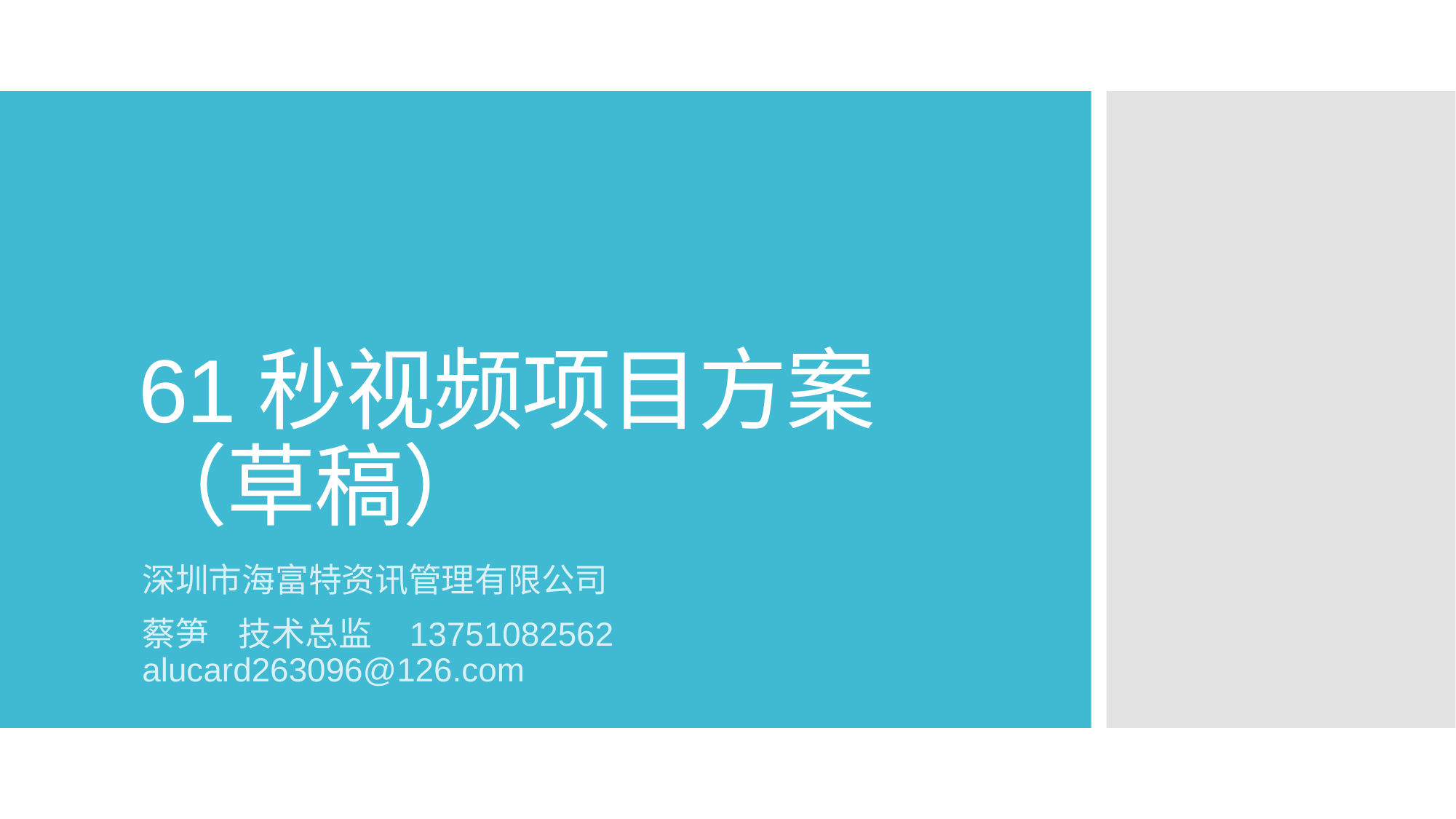

# 61秒视频项目方案（草稿）
深圳市海富特资讯管理有限公司
蔡笋    技术总监    13751082562 alucard263096@126.com